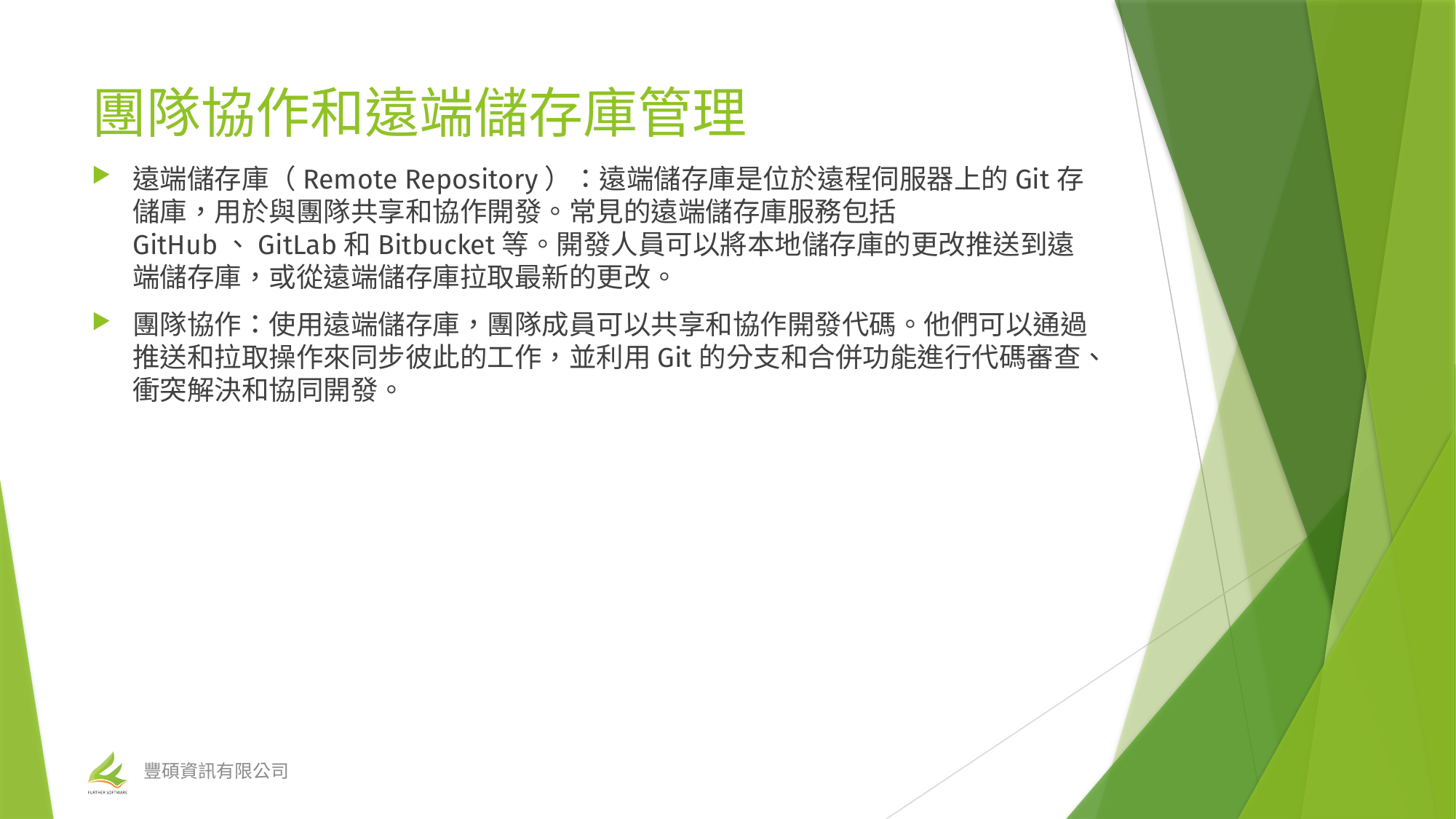

# 團隊協作和遠端儲存庫管理
遠端儲存庫（Remote Repository）：遠端儲存庫是位於遠程伺服器上的Git存儲庫，用於與團隊共享和協作開發。常見的遠端儲存庫服務包括GitHub、GitLab和Bitbucket等。開發人員可以將本地儲存庫的更改推送到遠端儲存庫，或從遠端儲存庫拉取最新的更改。
團隊協作：使用遠端儲存庫，團隊成員可以共享和協作開發代碼。他們可以通過推送和拉取操作來同步彼此的工作，並利用Git的分支和合併功能進行代碼審查、衝突解決和協同開發。
豐碩資訊有限公司